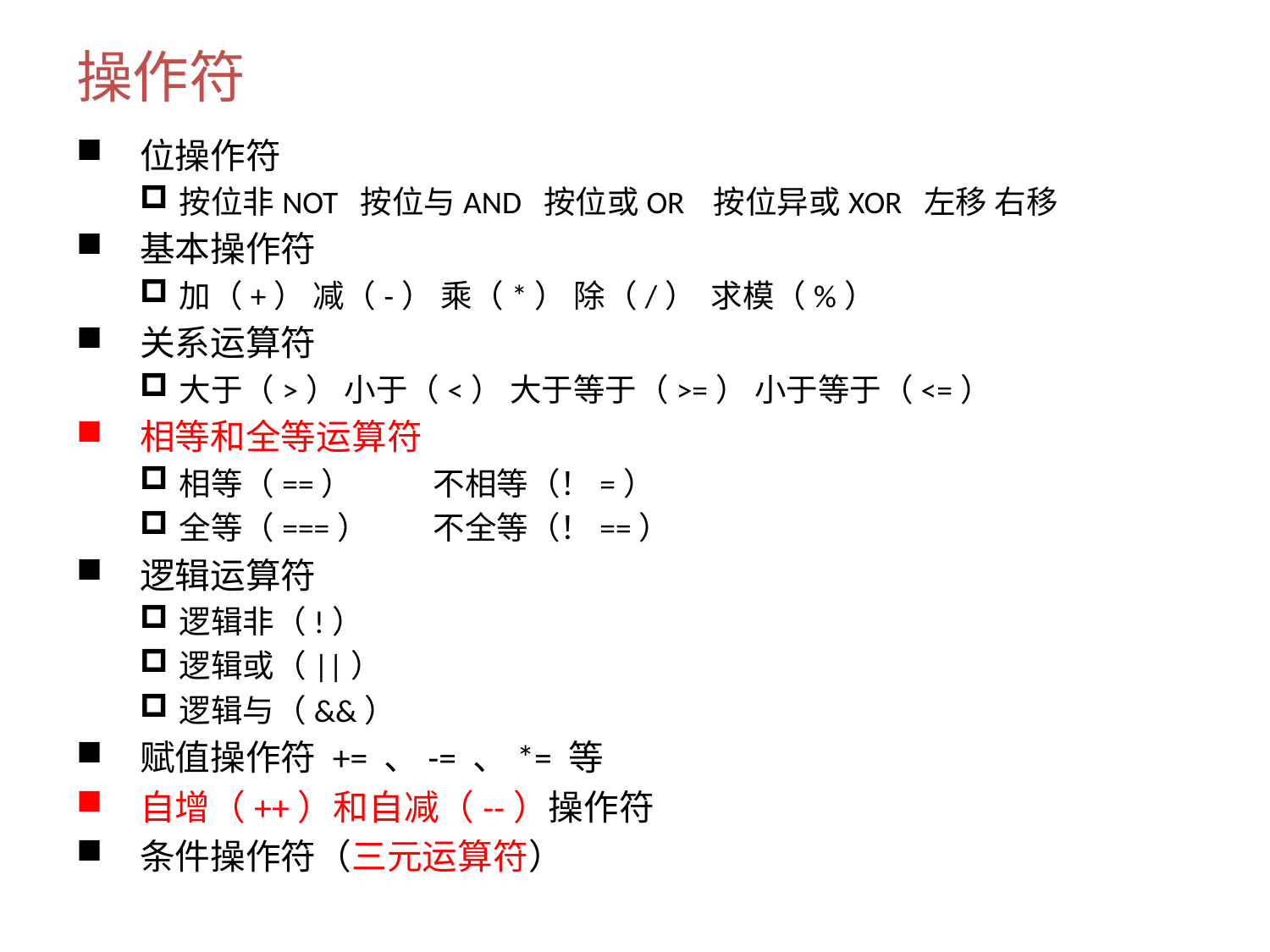

# 操作符
位操作符
按位非NOT  按位与AND  按位或OR   按位异或XOR  左移 右移
基本操作符
加（+） 减（-） 乘（*） 除（/）  求模（%）
关系运算符
大于（>） 小于（<） 大于等于（>=） 小于等于（<=）
相等和全等运算符
相等（==）	不相等（！=）
全等（===）	不全等（！==）
逻辑运算符
逻辑非（!）
逻辑或（||）
逻辑与（&&）
赋值操作符 += 、-= 、*= 等
自增（++）和自减（--）操作符
条件操作符（三元运算符）